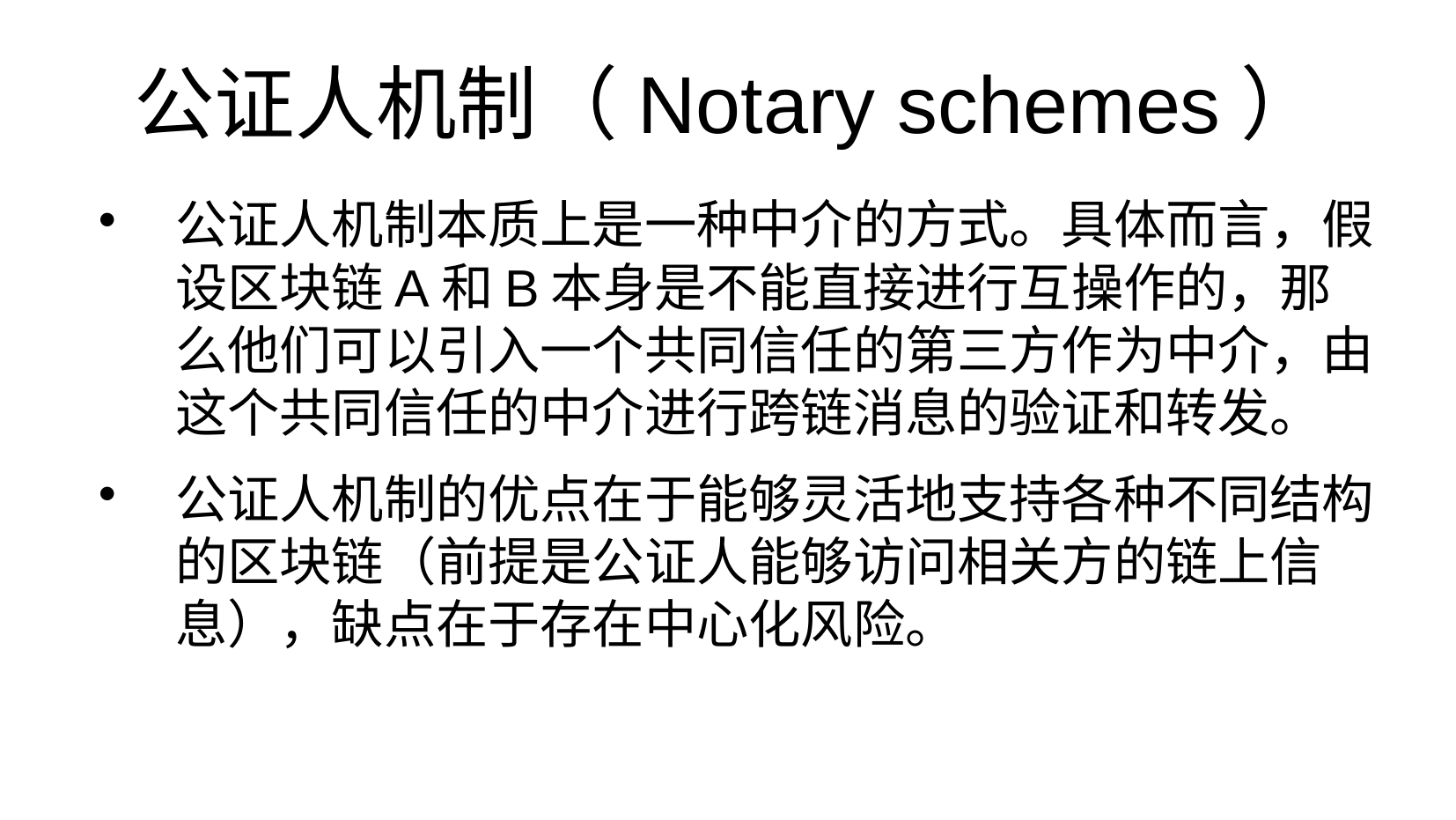

公证人机制（Notary schemes）
公证人机制本质上是一种中介的方式。具体而言，假设区块链A和B本身是不能直接进行互操作的，那么他们可以引入一个共同信任的第三方作为中介，由这个共同信任的中介进行跨链消息的验证和转发。
公证人机制的优点在于能够灵活地支持各种不同结构的区块链（前提是公证人能够访问相关方的链上信息），缺点在于存在中心化风险。